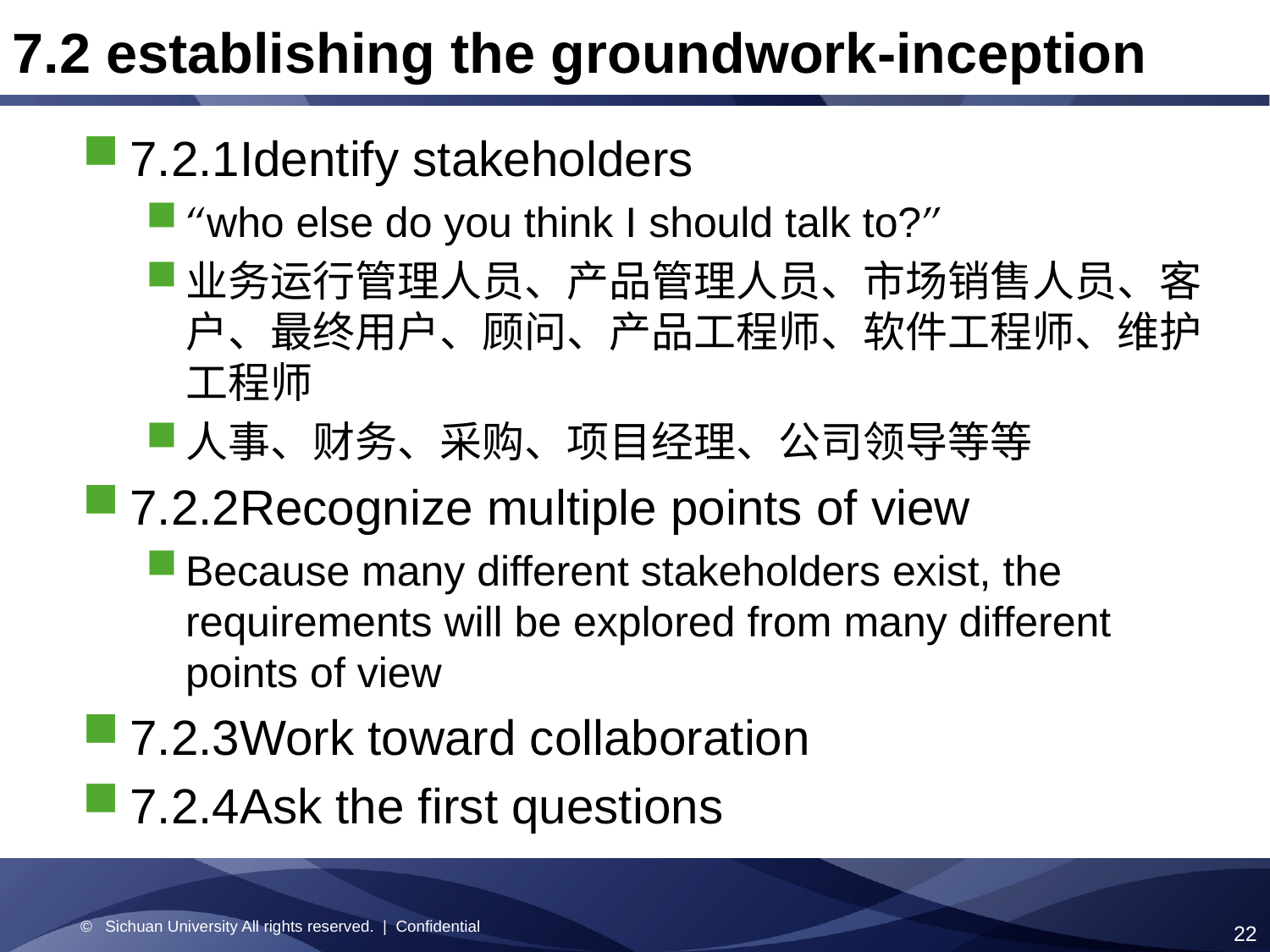

7.2 establishing the groundwork-inception
7.2.1Identify stakeholders
“who else do you think I should talk to?”
业务运行管理人员、产品管理人员、市场销售人员、客户、最终用户、顾问、产品工程师、软件工程师、维护工程师
人事、财务、采购、项目经理、公司领导等等
7.2.2Recognize multiple points of view
Because many different stakeholders exist, the requirements will be explored from many different points of view
7.2.3Work toward collaboration
7.2.4Ask the first questions

©   Sichuan University All rights reserved.  |  Confidential
22